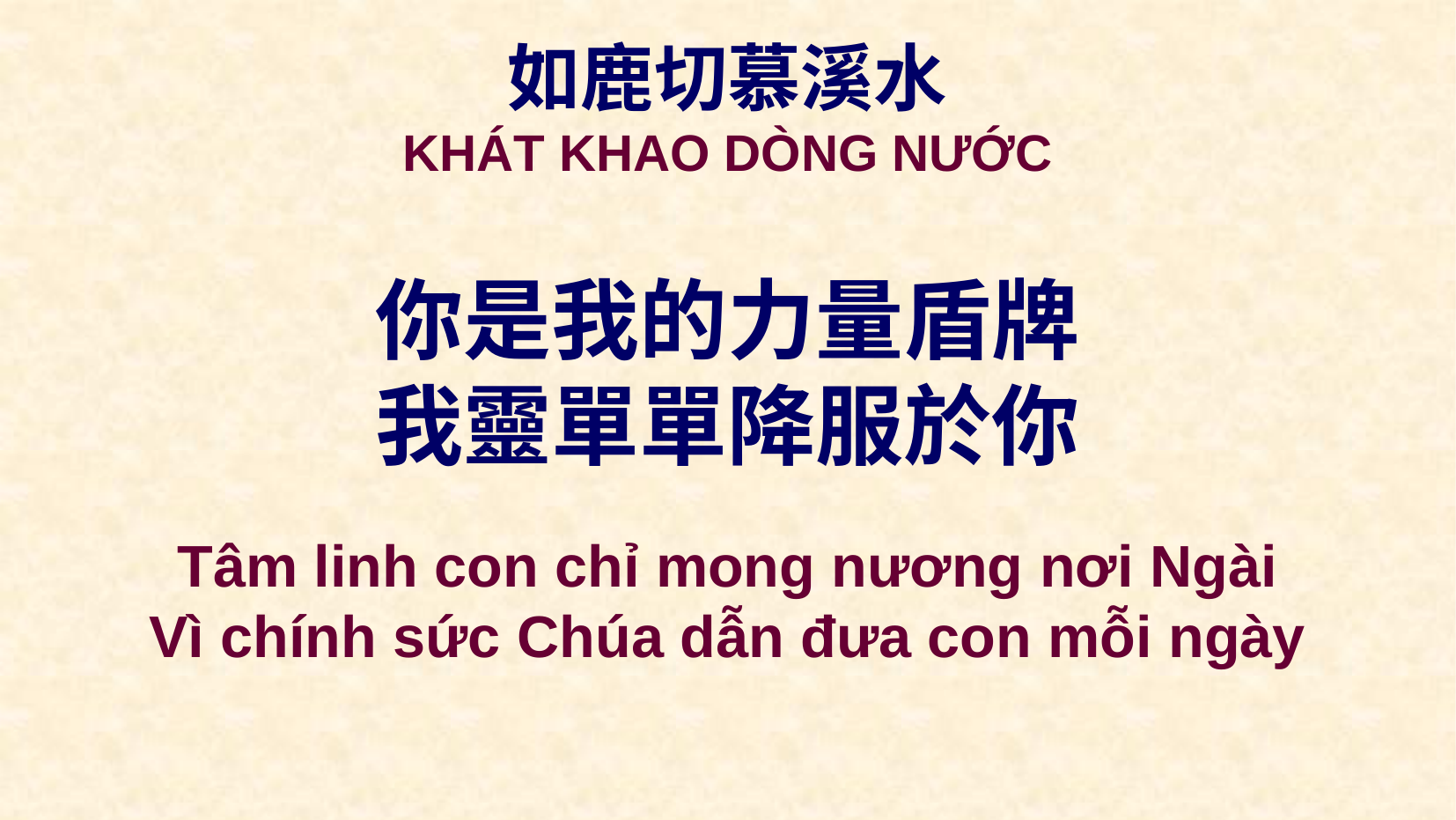

如鹿切慕溪水
KHÁT KHAO DÒNG NƯỚC
你是我的力量盾牌
我靈單單降服於你
Tâm linh con chỉ mong nương nơi Ngài
Vì chính sức Chúa dẫn đưa con mỗi ngày